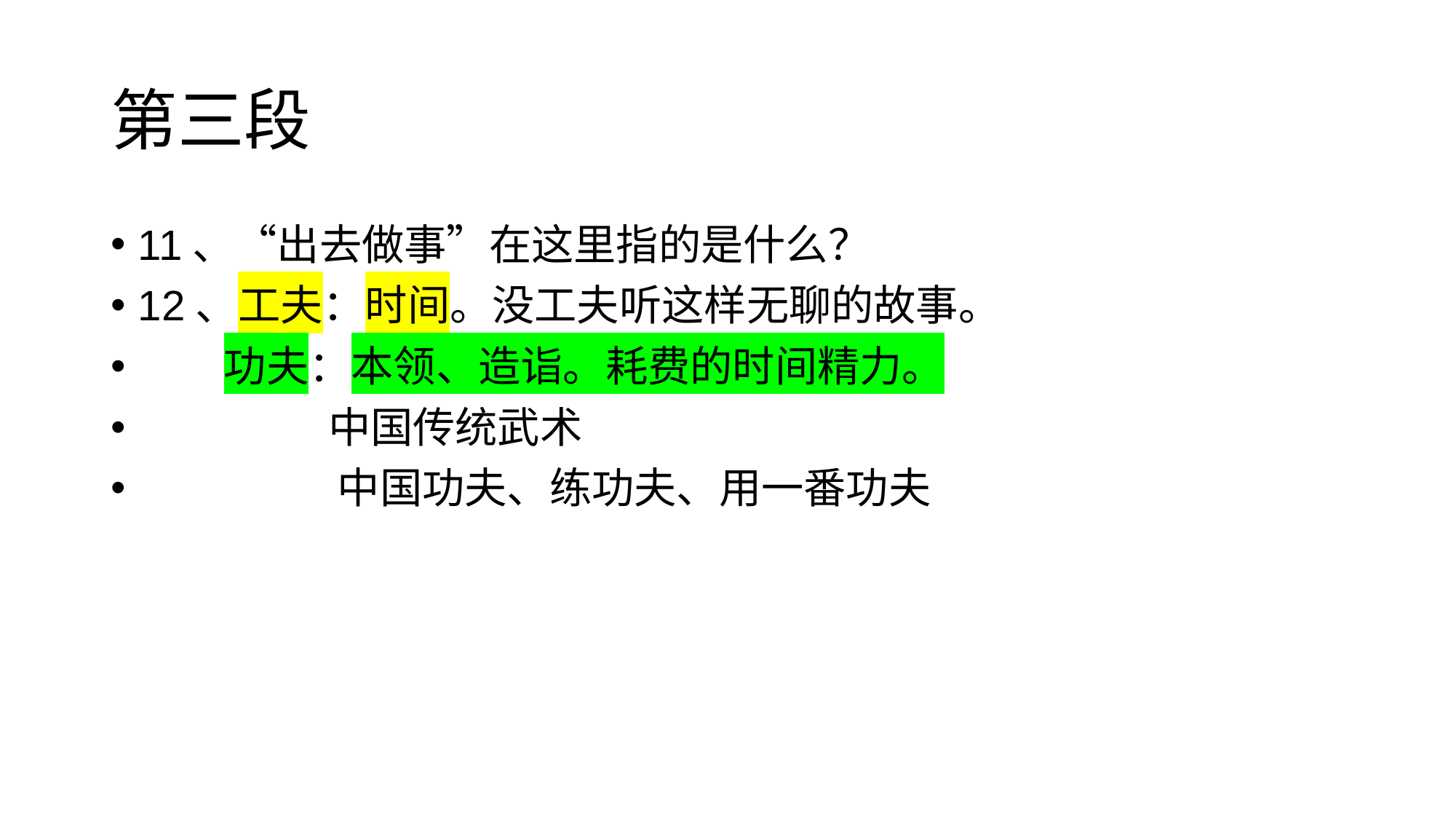

# 第三段
11、“出去做事”在这里指的是什么？
12、工夫：时间。没工夫听这样无聊的故事。
        功夫：本领、造诣。耗费的时间精力。
                   中国传统武术
                    中国功夫、练功夫、用一番功夫